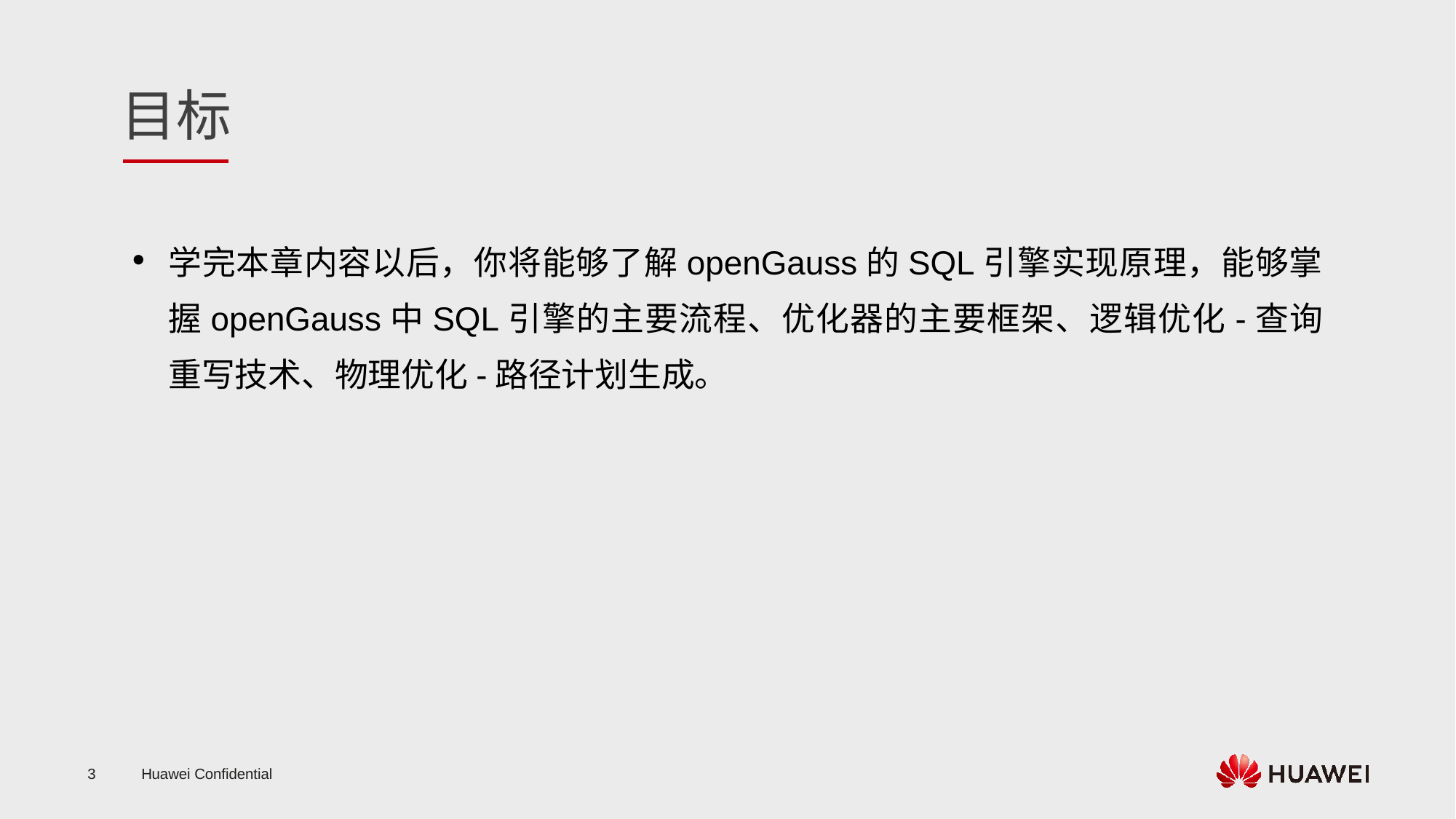

学完本章内容以后，你将能够了解openGauss的SQL引擎实现原理，能够掌握openGauss中SQL引擎的主要流程、优化器的主要框架、逻辑优化-查询重写技术、物理优化-路径计划生成。